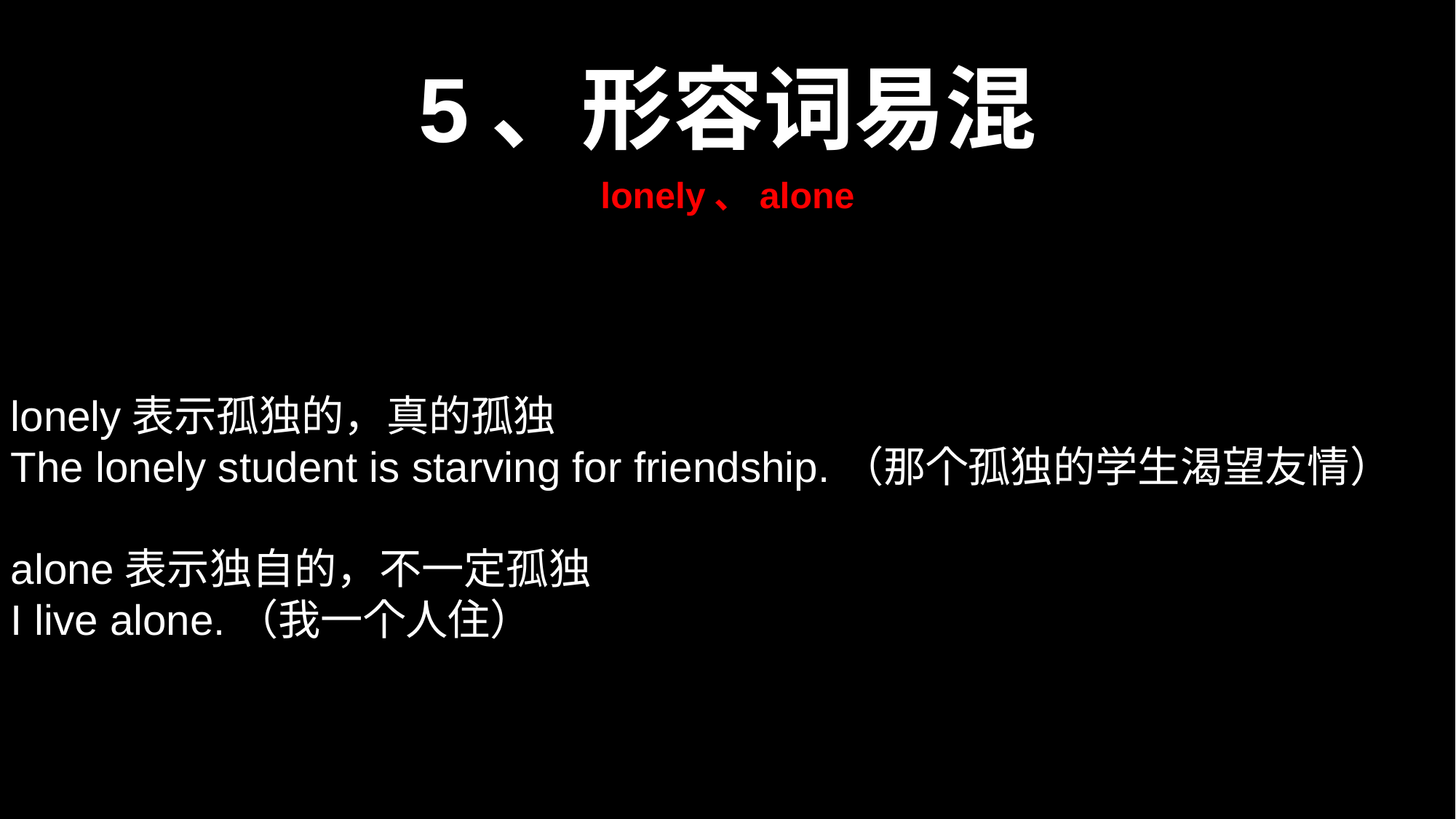

5、形容词易混
lonely、alone
lonely表示孤独的，真的孤独
The lonely student is starving for friendship.（那个孤独的学生渴望友情）

alone表示独自的，不一定孤独
I live alone.（我一个人住）